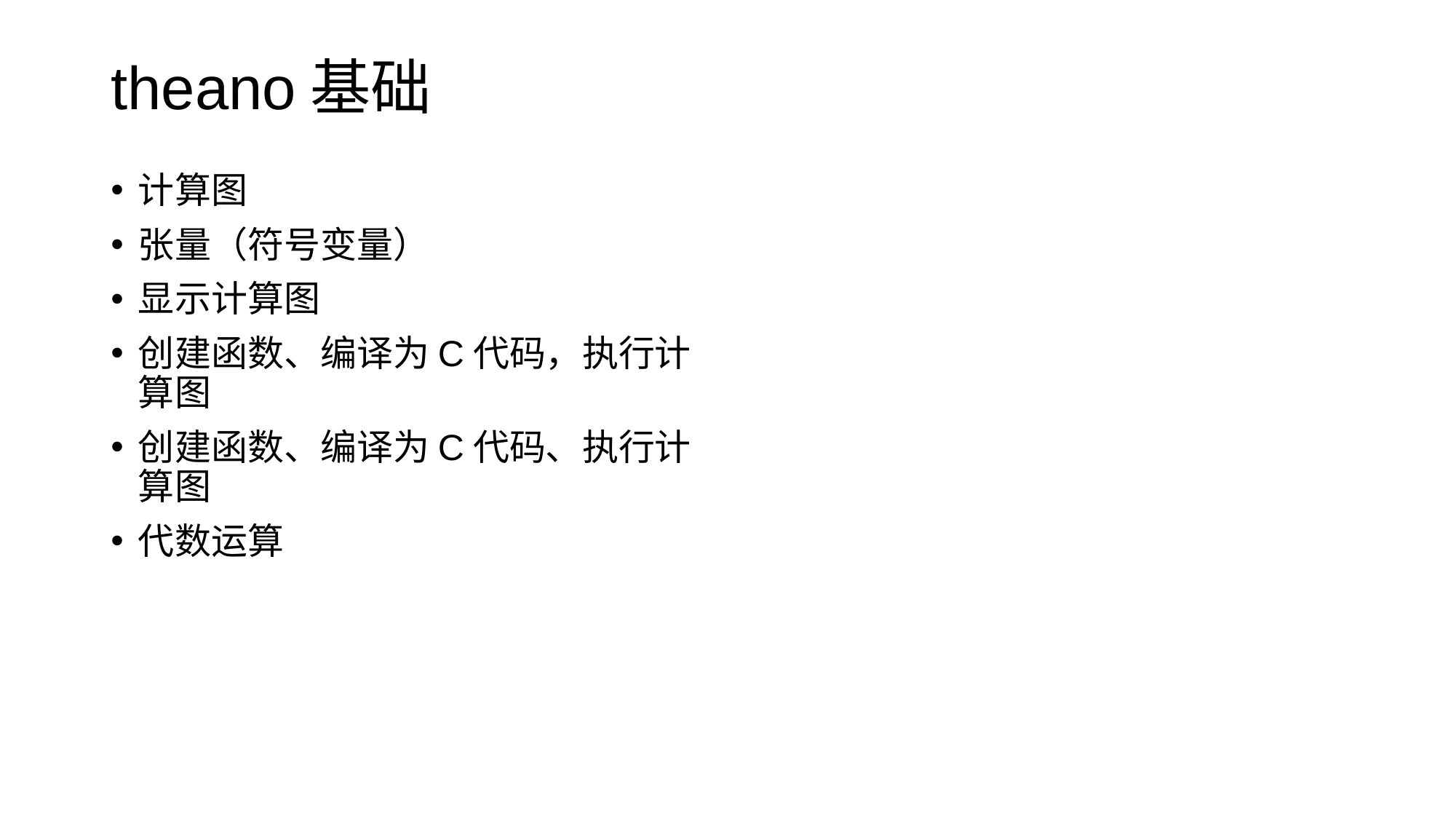

# theano基础
计算图
张量（符号变量）
显示计算图
创建函数、编译为C代码，执行计算图
创建函数、编译为C代码、执行计算图
代数运算